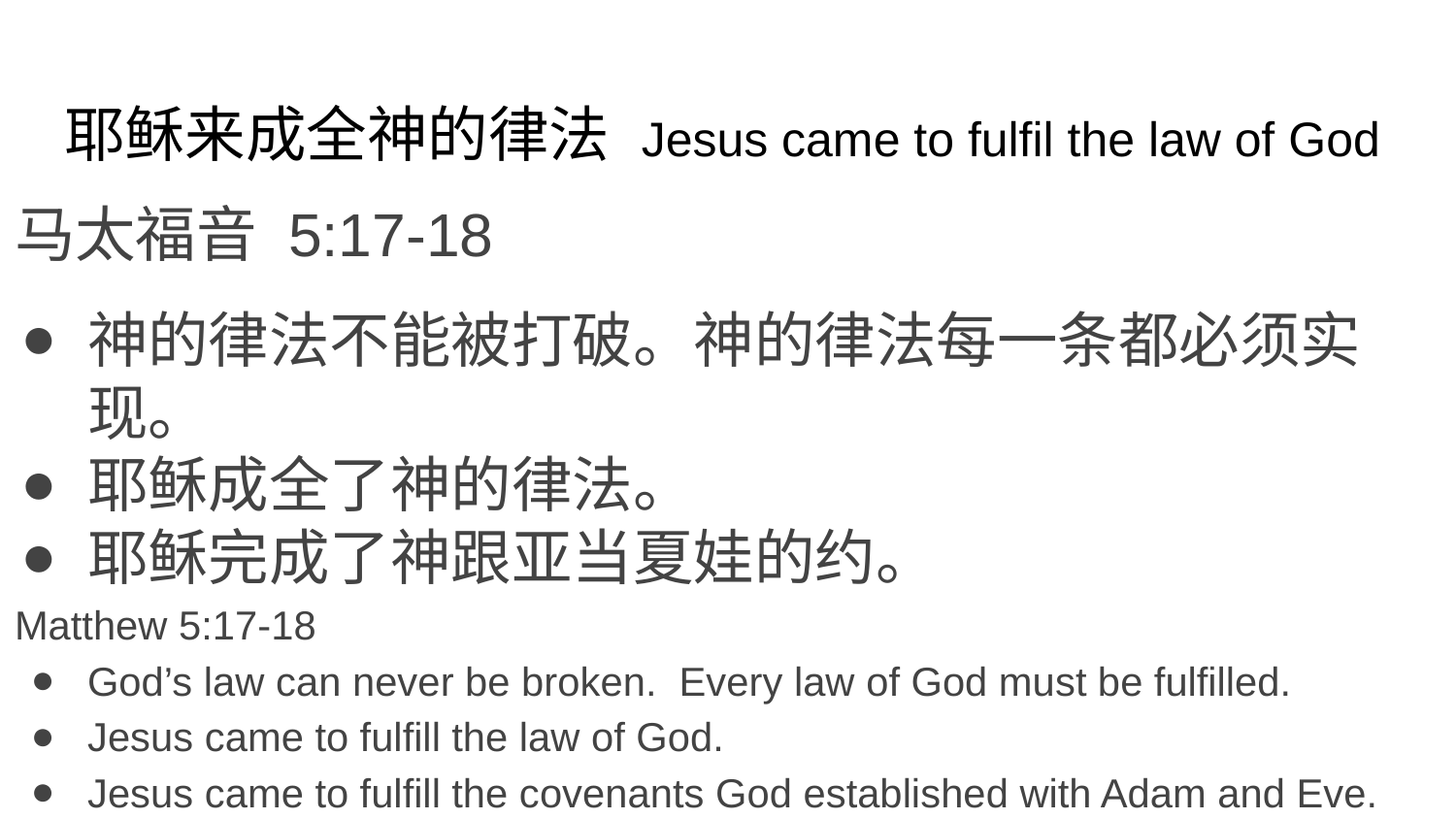

# 耶稣来成全神的律法 Jesus came to fulfil the law of God

马太福音 5:17-18
神的律法不能被打破。神的律法每一条都必须实现。
耶稣成全了神的律法。
耶稣完成了神跟亚当夏娃的约。
Matthew 5:17-18
God’s law can never be broken.  Every law of God must be fulfilled.
Jesus came to fulfill the law of God.
Jesus came to fulfill the covenants God established with Adam and Eve.